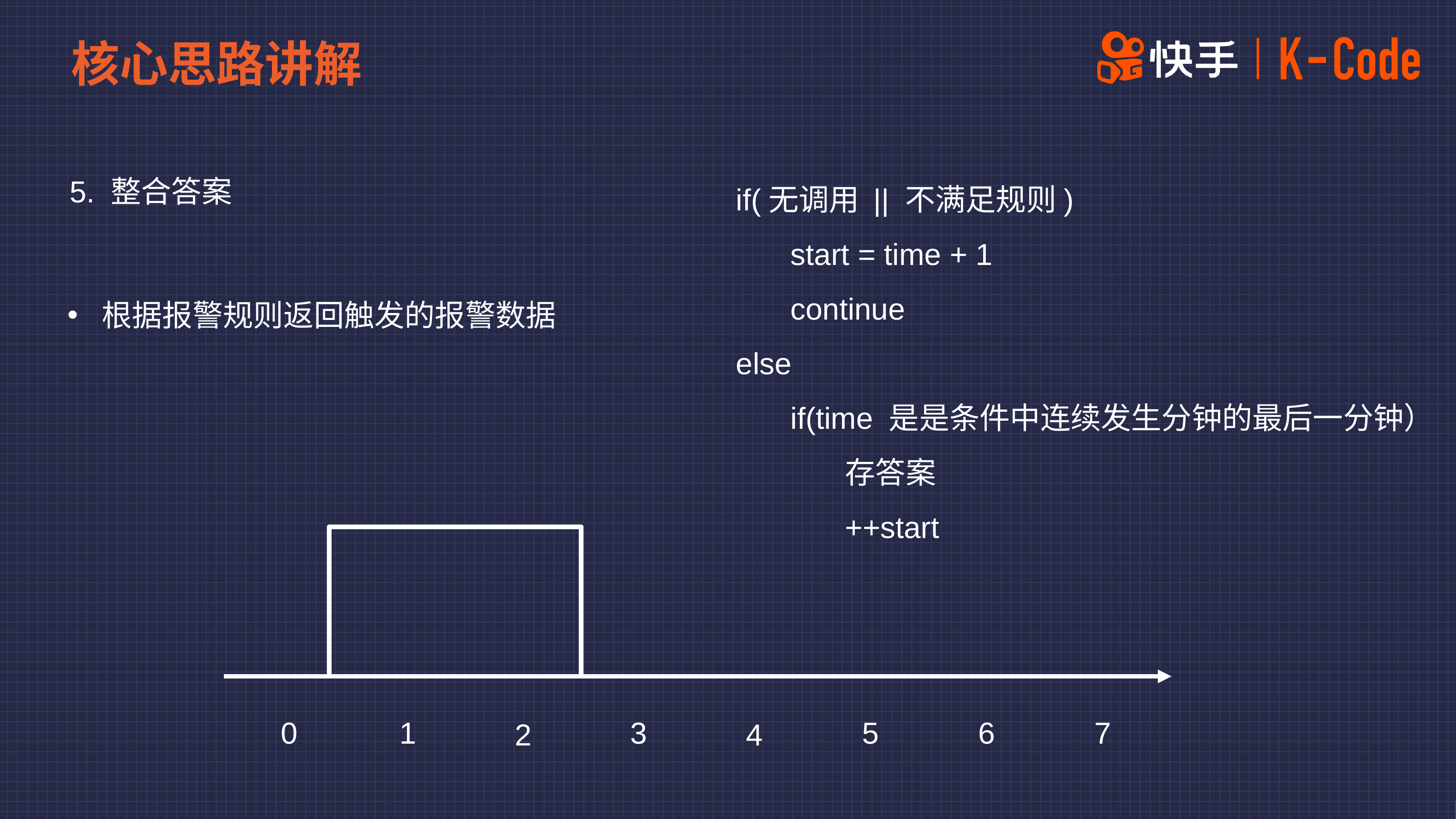

核心思路讲解
5. 整合答案
if(无调用 || 不满足规则)
	start = time + 1
	continue
else
	if(time 是是条件中连续发生分钟的最后一分钟）
		存答案
		++start
根据报警规则返回触发的报警数据

0
1
3
5
6
7
2
4